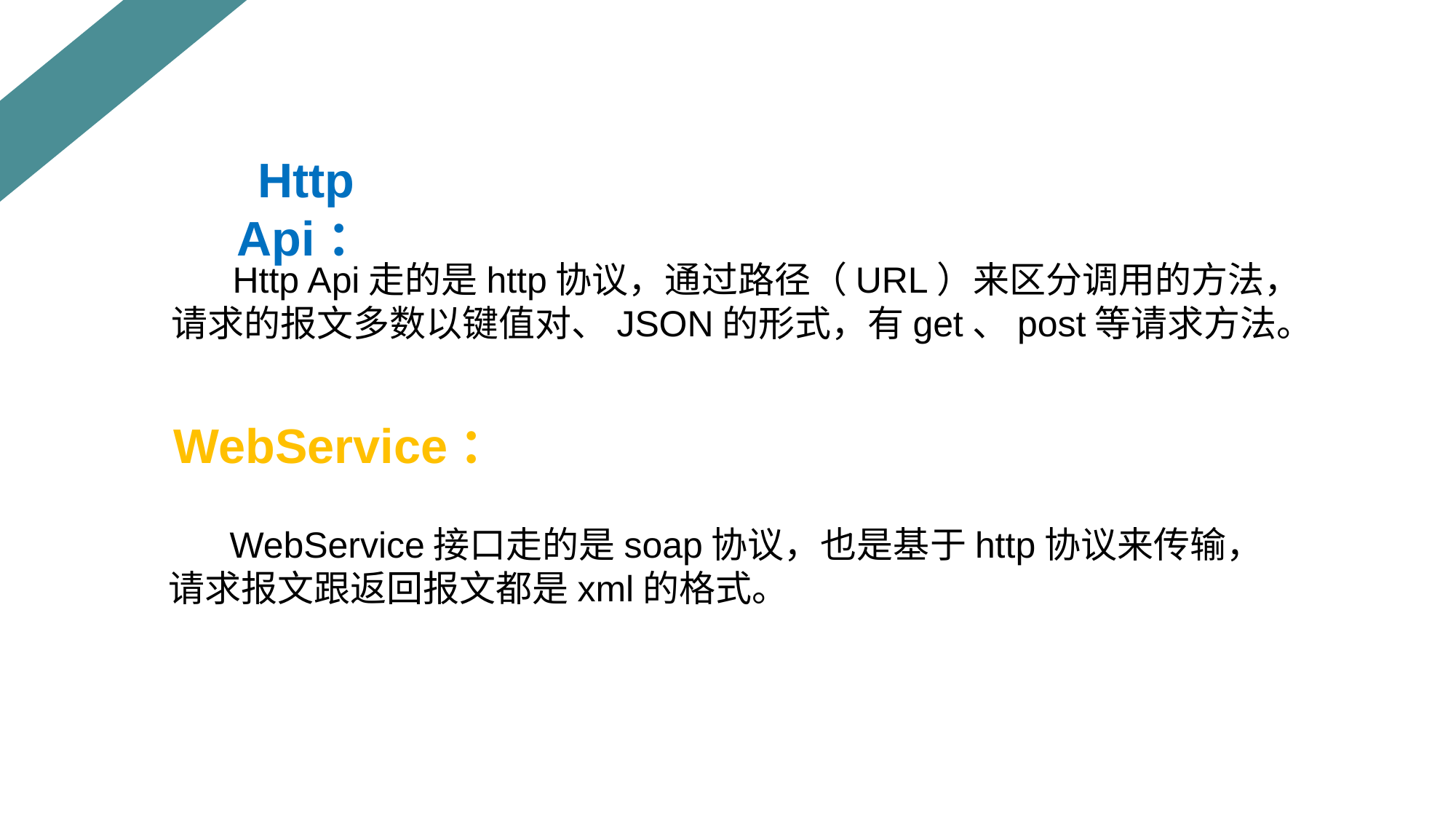

Http Api：
      Http Api走的是http协议，通过路径（URL）来区分调用的方法，请求的报文多数以键值对、JSON的形式，有get、post等请求方法。
WebService：
      WebService接口走的是soap协议，也是基于http协议来传输，请求报文跟返回报文都是xml的格式。